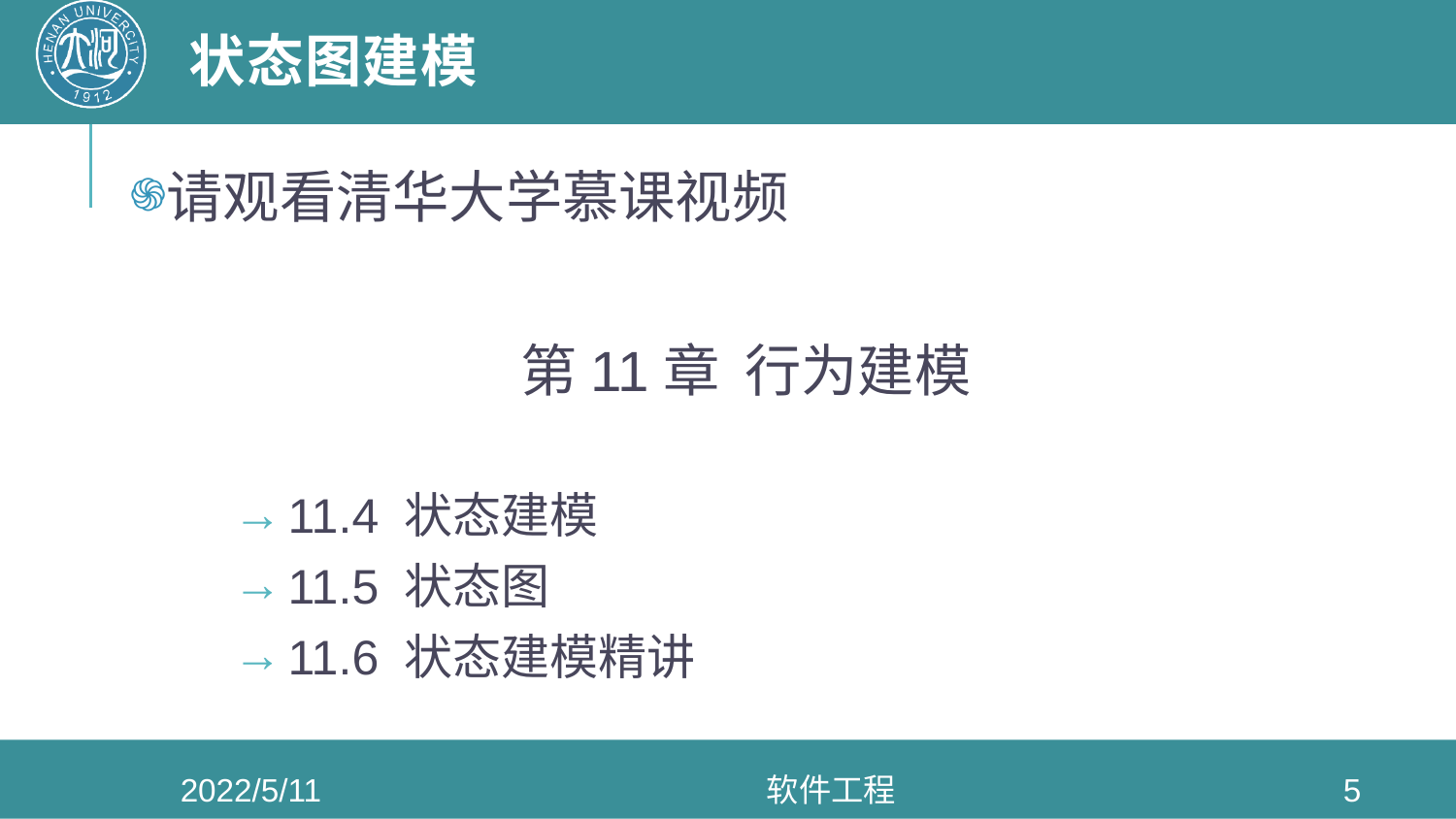

# 状态图建模
请观看清华大学慕课视频

第11章  行为建模

11.4 状态建模
11.5 状态图
11.6 状态建模精讲
2022/5/11
软件工程
5